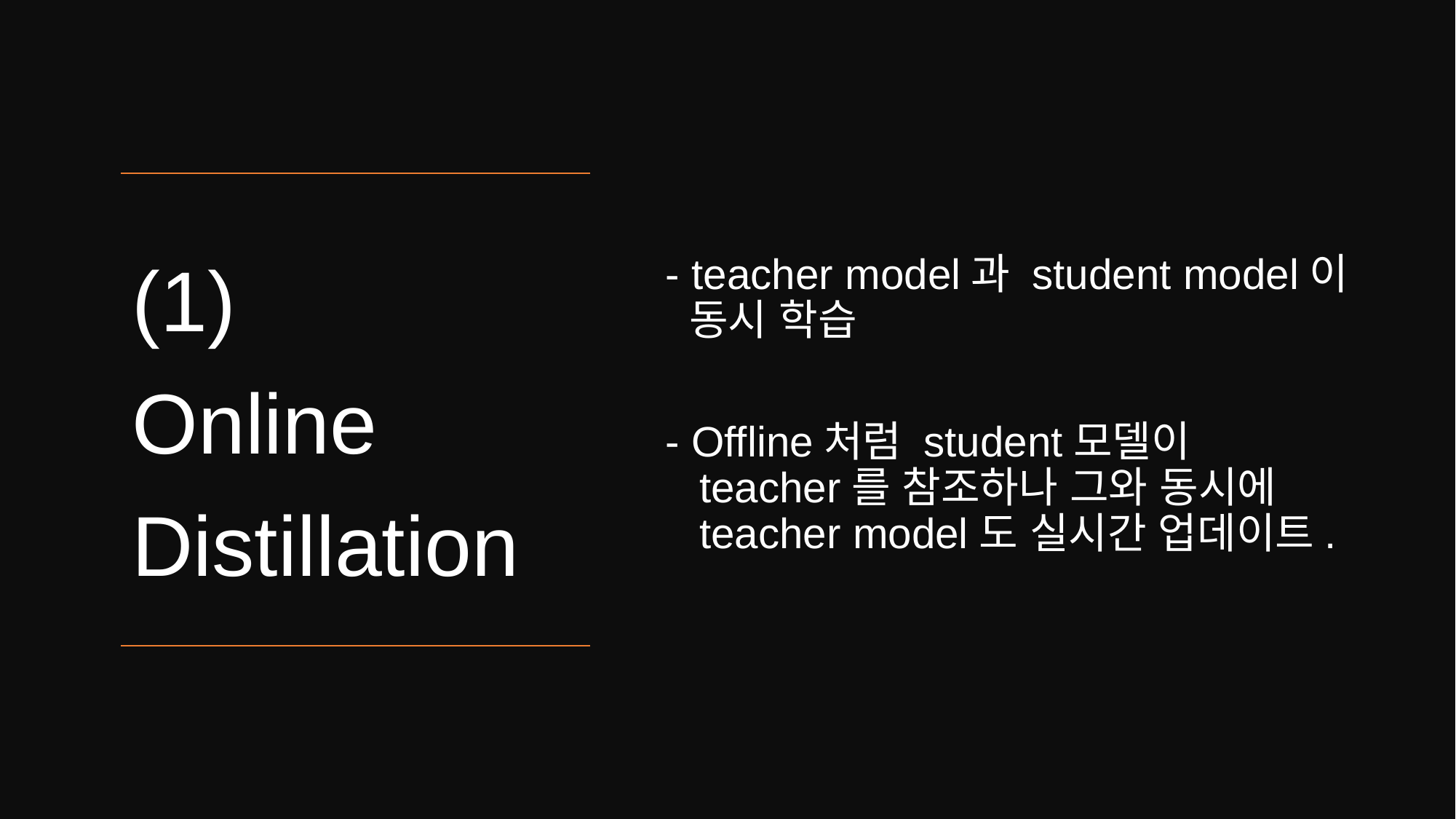

- teacher model과 student model이
     동시 학습

   - Offline처럼 student모델이
     teacher를 참조하나 그와 동시에
     teacher model도 실시간 업데이트.
# (1) Online Distillation